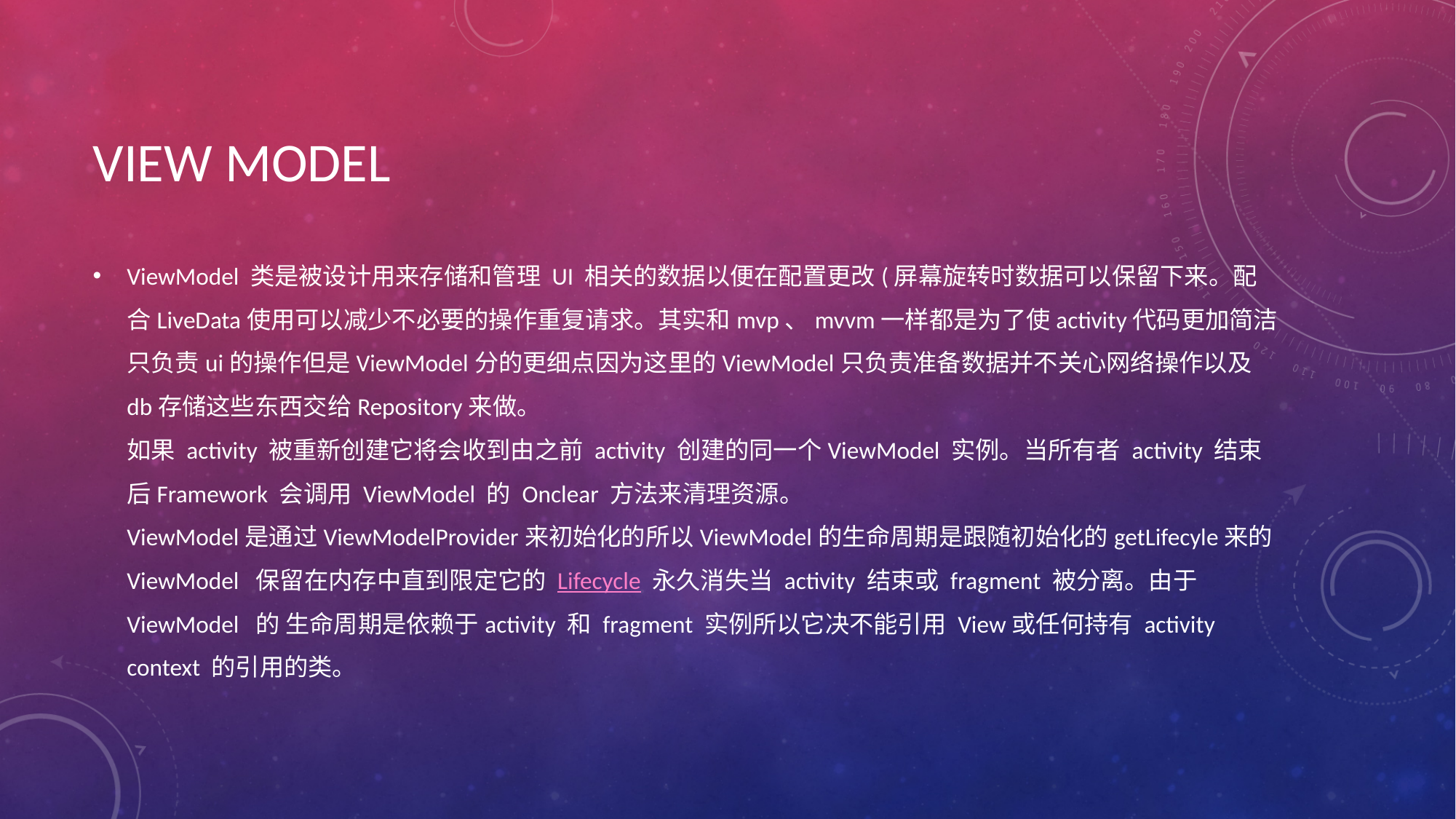

# view model
ViewModel 类是被设计用来存储和管理 UI 相关的数据以便在配置更改(屏幕旋转时数据可以保留下来。配合LiveData使用可以减少不必要的操作重复请求。其实和mvp、mvvm一样都是为了使activity代码更加简洁只负责ui的操作但是ViewModel分的更细点因为这里的ViewModel只负责准备数据并不关心网络操作以及db存储这些东西交给Repository来做。
如果 activity 被重新创建它将会收到由之前 activity 创建的同一个ViewModel 实例。当所有者 activity 结束后Framework 会调用 ViewModel 的 Onclear 方法来清理资源。
ViewModel是通过ViewModelProvider来初始化的所以ViewModel的生命周期是跟随初始化的getLifecyle来的ViewModel  保留在内存中直到限定它的 Lifecycle 永久消失当 activity 结束或 fragment 被分离。由于ViewModel  的 生命周期是依赖于activity 和 fragment 实例所以它决不能引用 View或任何持有 activity context 的引用的类。